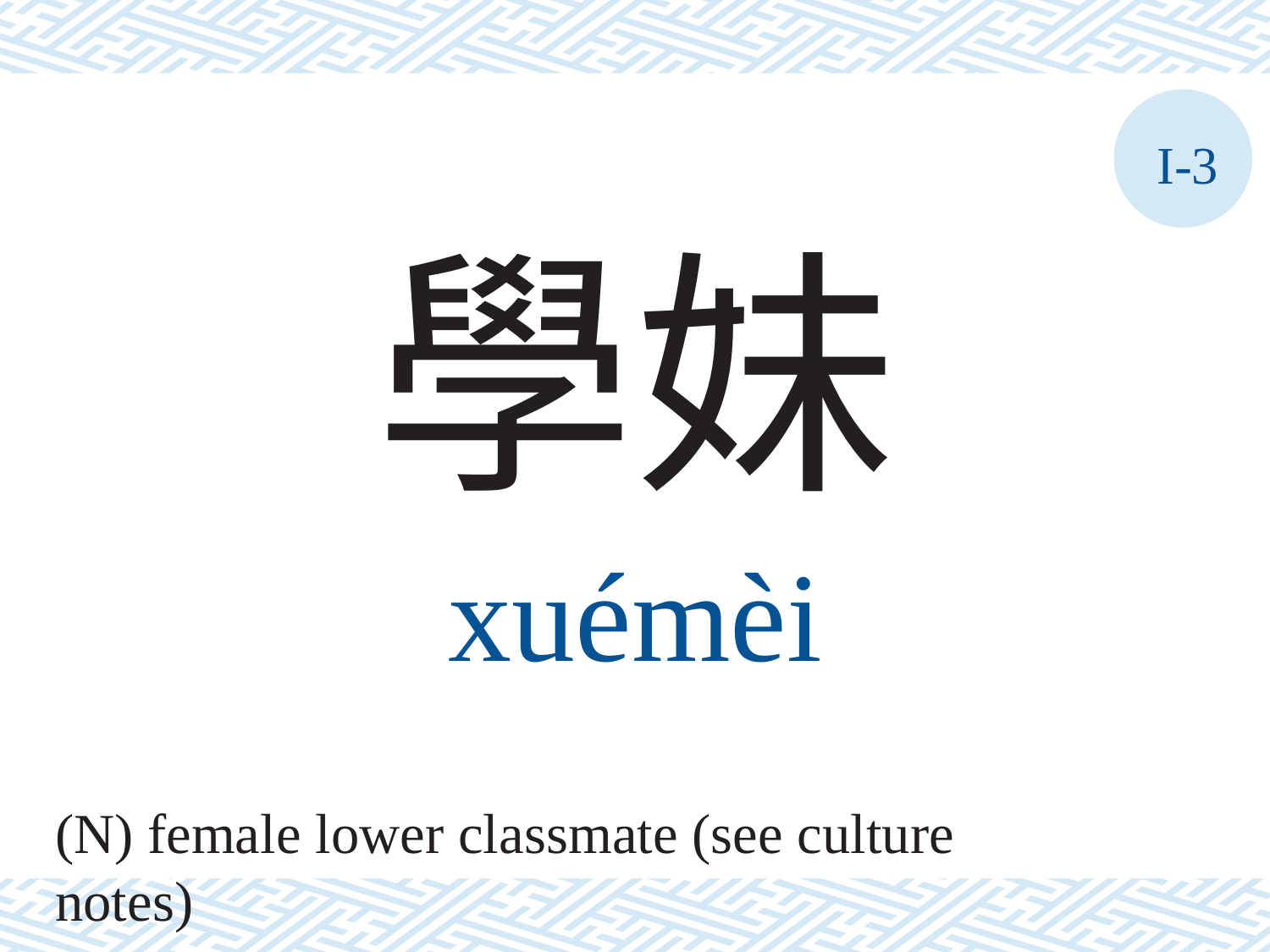

I-3
學妹
xuémèi
(N) female lower classmate (see culture notes)